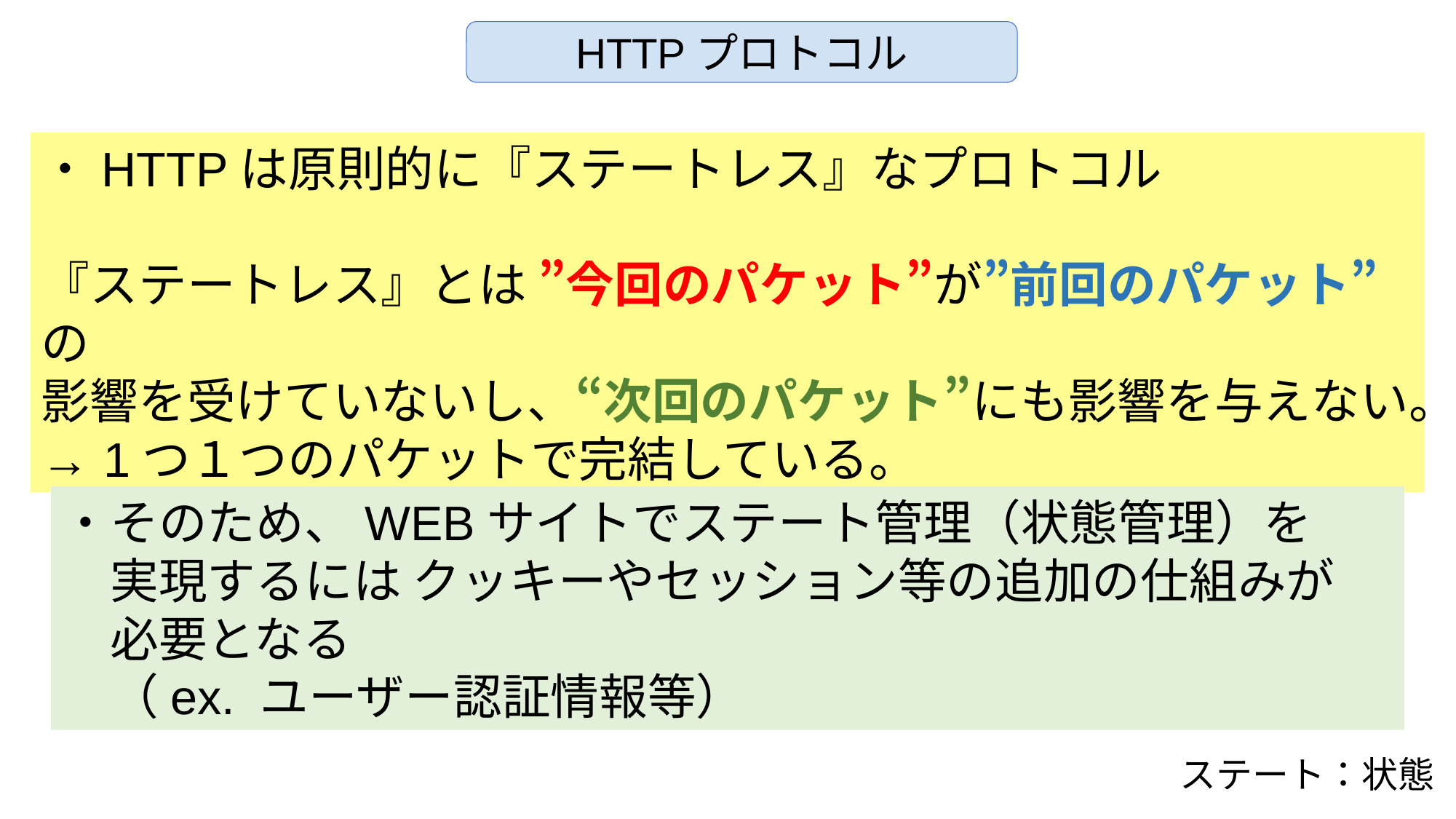

HTTPプロトコル
・HTTPは原則的に『ステートレス』なプロトコル

『ステートレス』とは ”今回のパケット”が”前回のパケット”の
影響を受けていないし、“次回のパケット”にも影響を与えない。
→ 1つ１つのパケットで完結している。
・そのため、WEBサイトでステート管理（状態管理）を
　実現するには クッキーやセッション等の追加の仕組みが
　必要となる
　（ex. ユーザー認証情報等）
ステート：状態